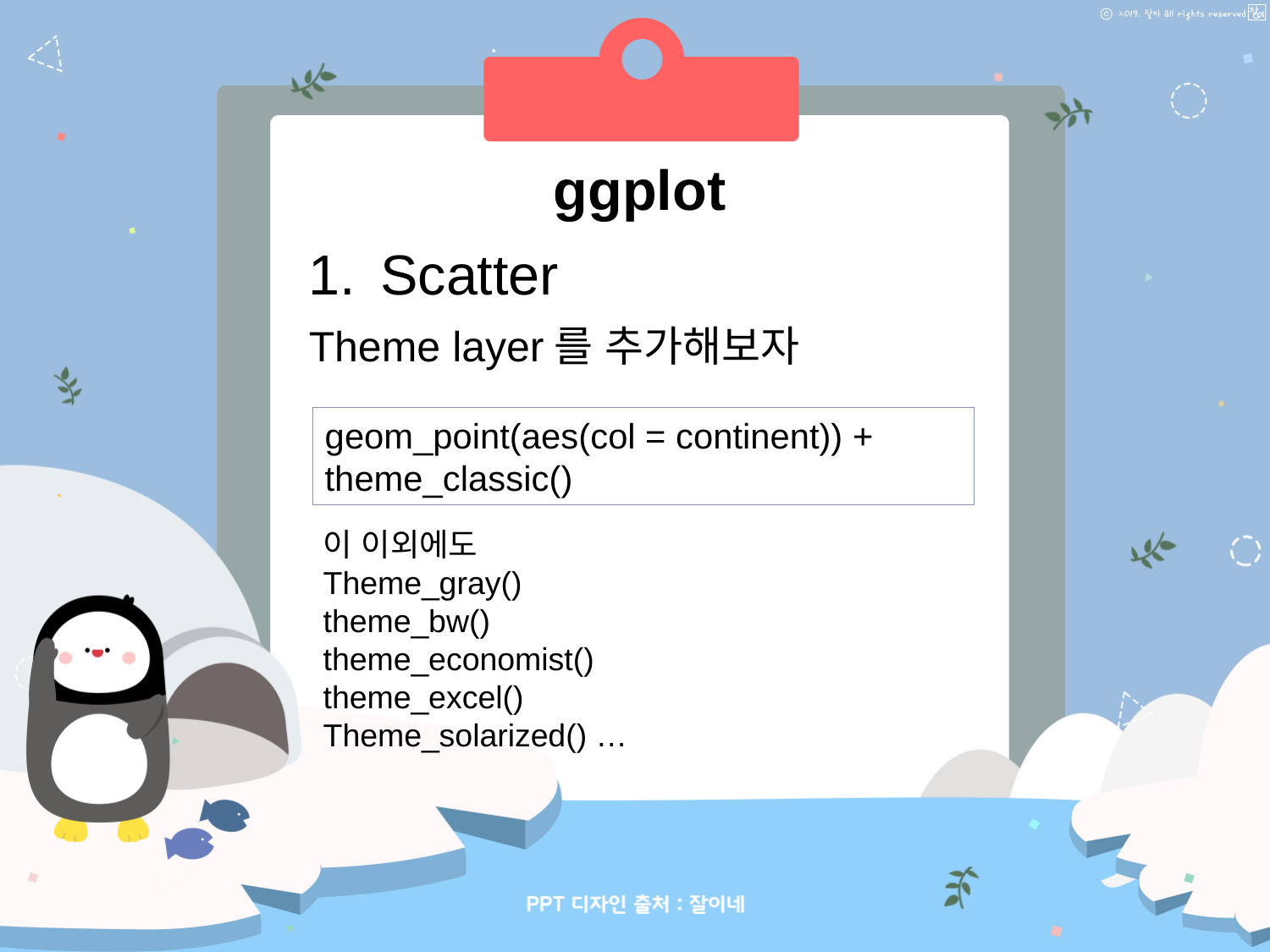

ggplot
Scatter
Theme layer를 추가해보자
geom_point(aes(col = continent)) + theme_classic()
이 이외에도
Theme_gray()
theme_bw()
theme_economist()
theme_excel()
Theme_solarized() …